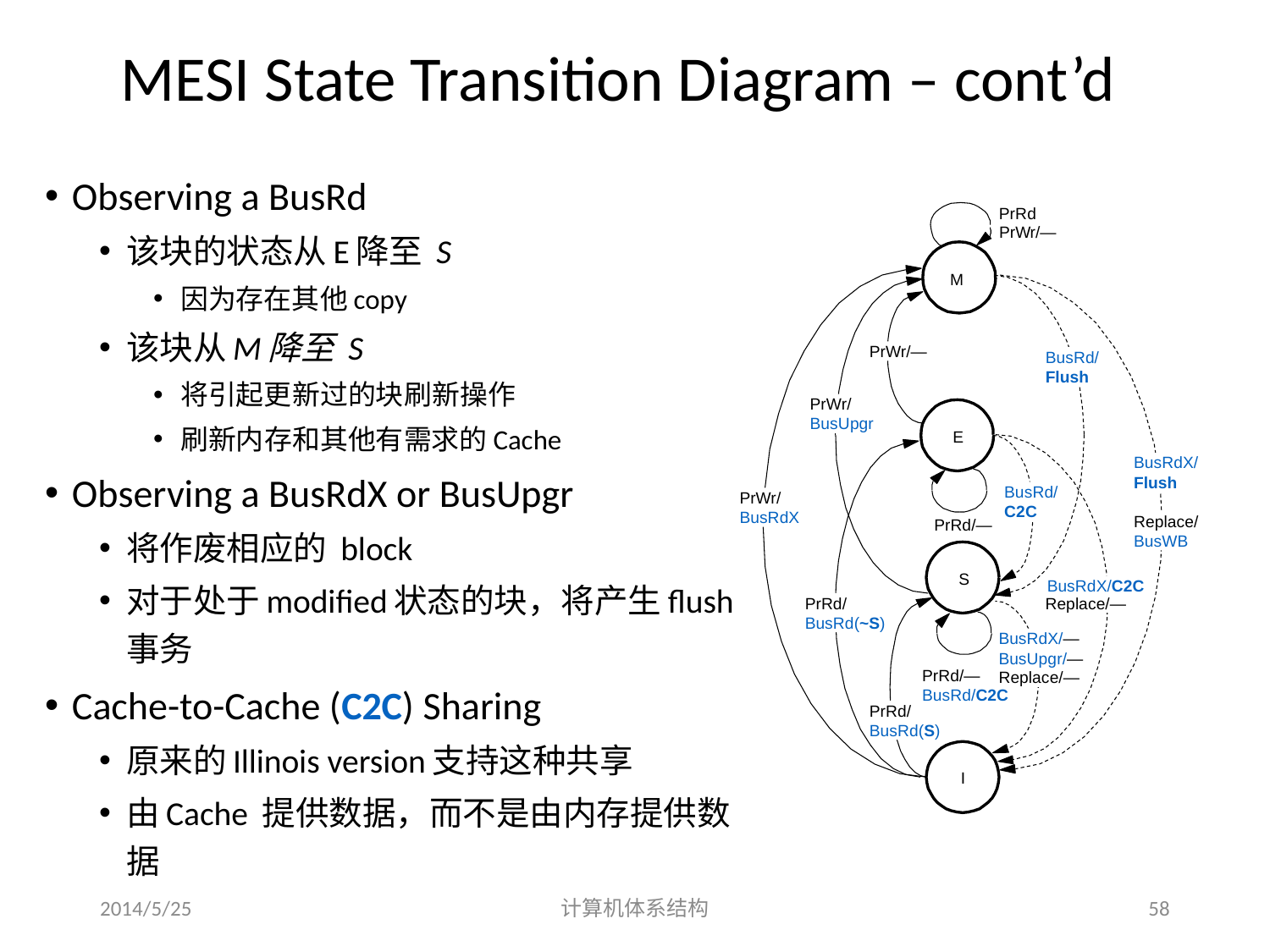

# MESI State Transition Diagram – cont’d
Observing a BusRd
该块的状态从E降至 S
因为存在其他copy
该块从M降至 S
将引起更新过的块刷新操作
刷新内存和其他有需求的Cache
Observing a BusRdX or BusUpgr
将作废相应的 block
对于处于modified状态的块，将产生flush事务
Cache-to-Cache (C2C) Sharing
原来的Illinois version支持这种共享
由Cache 提供数据，而不是由内存提供数据

PrRd
PrW
r/—

M

PrWr/—
BusRd/
Flush

PrWr/
BusUpgr

E

BusRdX/
Flush

BusRd/
C2C
PrWr/
BusRdX

Replace/
BusWB
PrRd/—

S

BusRdX/C2C

PrRd/
BusRd(~S)
Replace/—

BusRdX/—
BusUpgr/—
Replace/—

PrRd/—
BusRd/C2C

PrRd/
BusRd(S)

I
2014/5/25
计算机体系结构
58